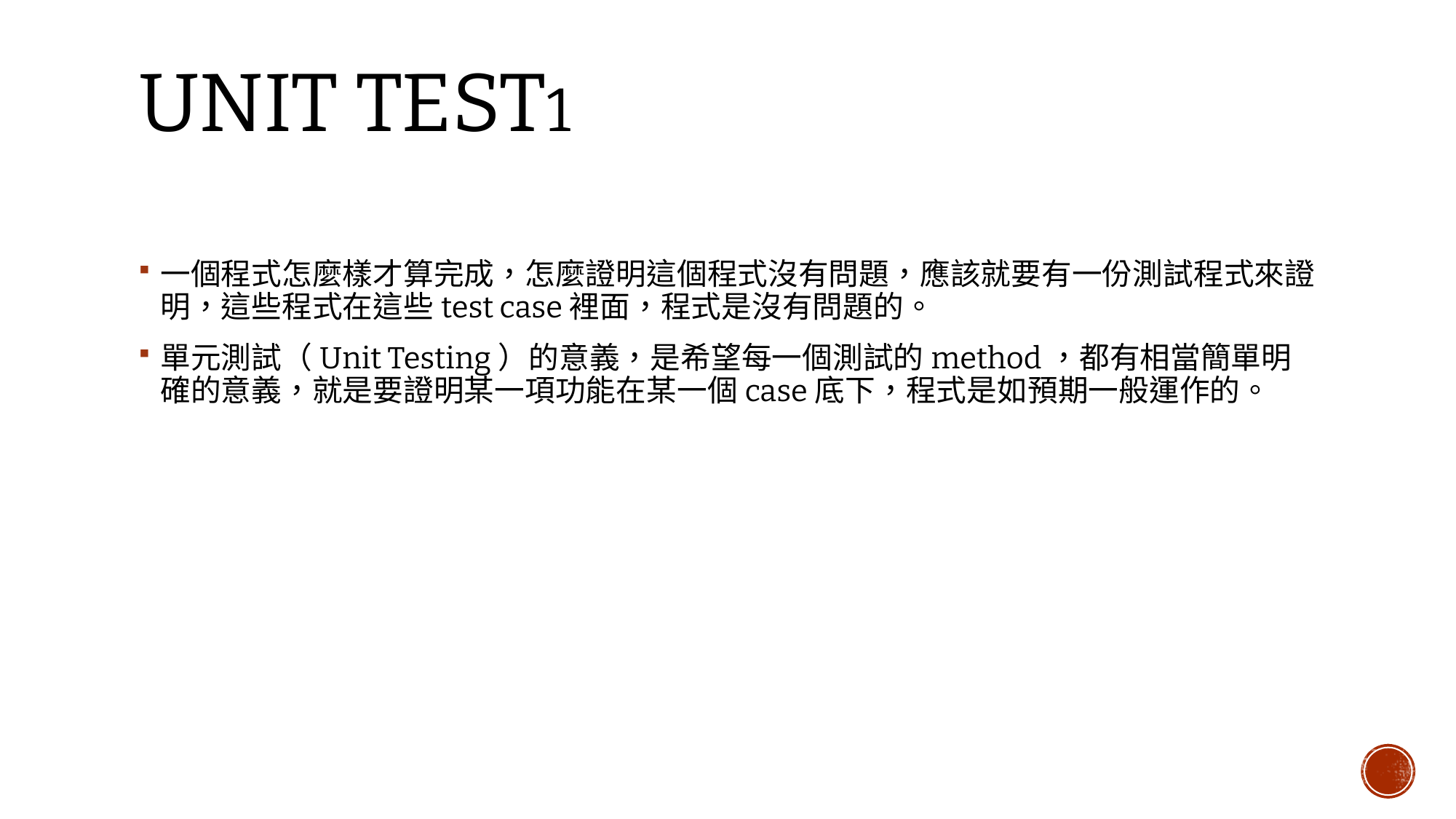

# Unit test1
一個程式怎麼樣才算完成，怎麼證明這個程式沒有問題，應該就要有一份測試程式來證明，這些程式在這些test case裡面，程式是沒有問題的。
單元測試（Unit Testing）的意義，是希望每一個測試的method，都有相當簡單明確的意義，就是要證明某一項功能在某一個case底下，程式是如預期一般運作的。